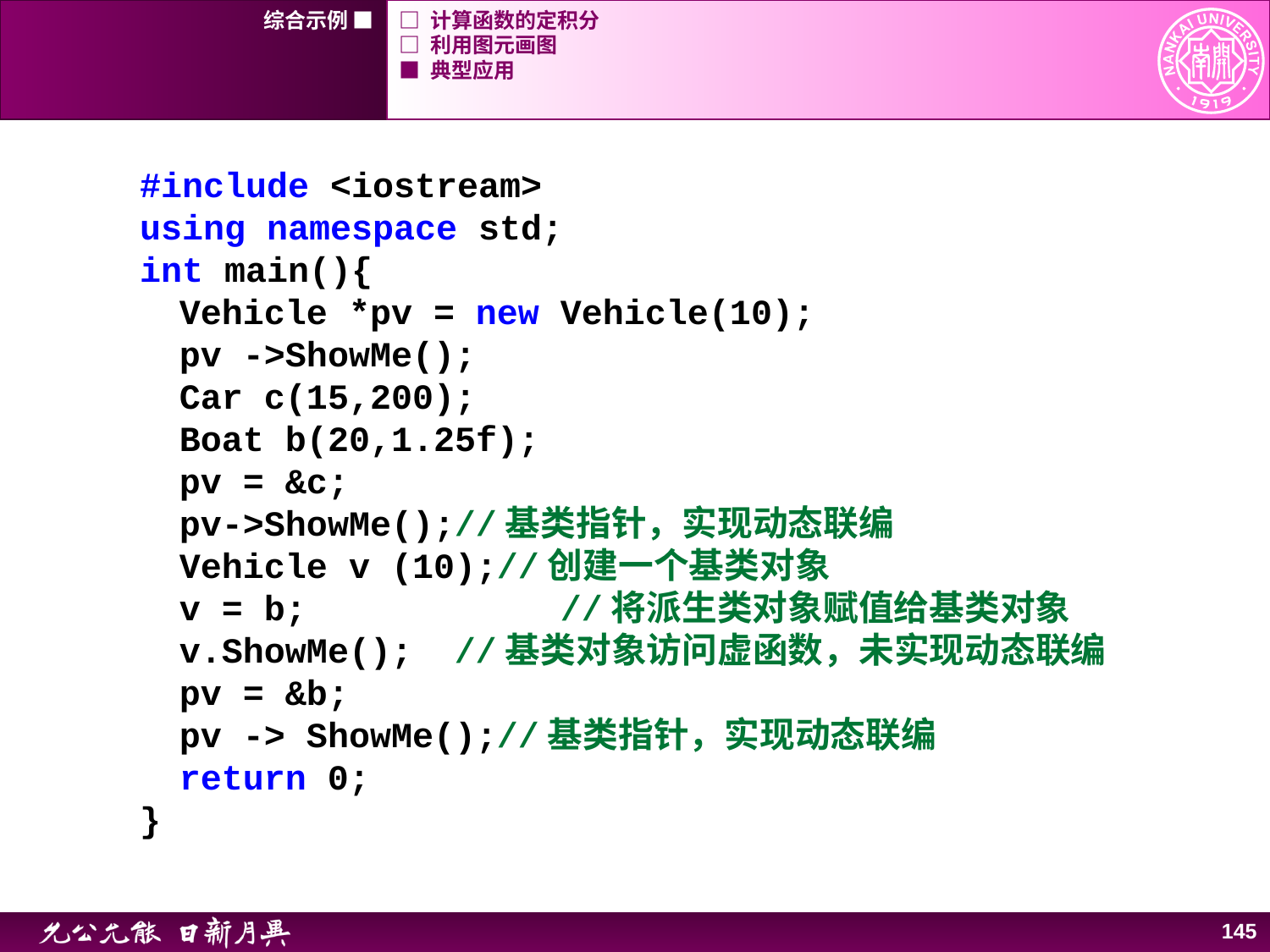

综合示例 ■
□ 计算函数的定积分

□ 利用图元画图

■ 典型应用

#include <iostream>
using namespace std;
int main(){
	Vehicle *pv = new Vehicle(10);
	pv ->ShowMe();
	Car c(15,200);
	Boat b(20,1.25f);
	pv = &c;
	pv->ShowMe();//基类指针，实现动态联编
	Vehicle v (10);//创建一个基类对象
	v = b;		//将派生类对象赋值给基类对象
	v.ShowMe();  //基类对象访问虚函数，未实现动态联编
	pv = &b;
	pv -> ShowMe();//基类指针，实现动态联编
	return 0;
}
145